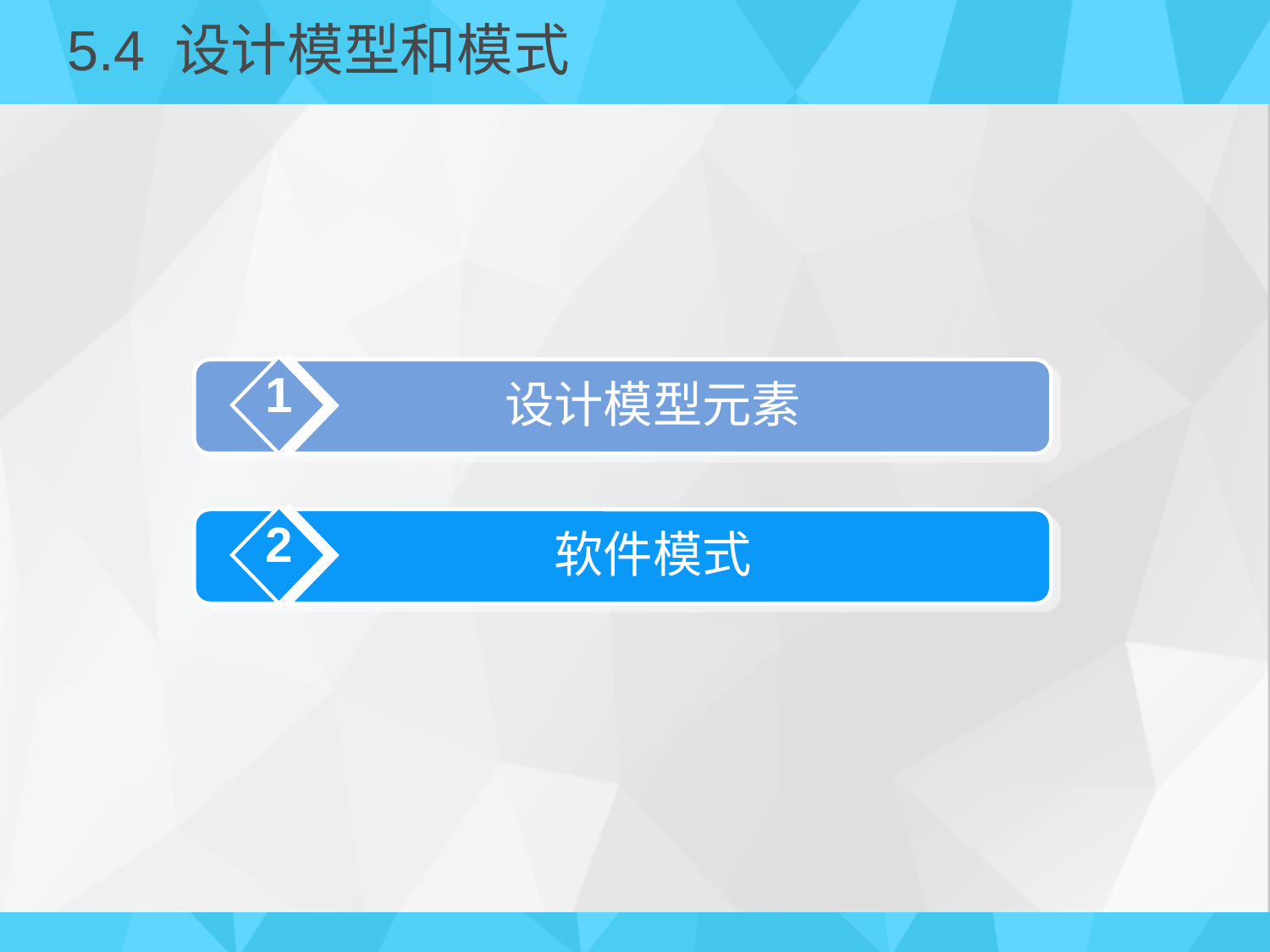

# 5.4 设计模型和模式

1

设计模型元素

2

软件模式